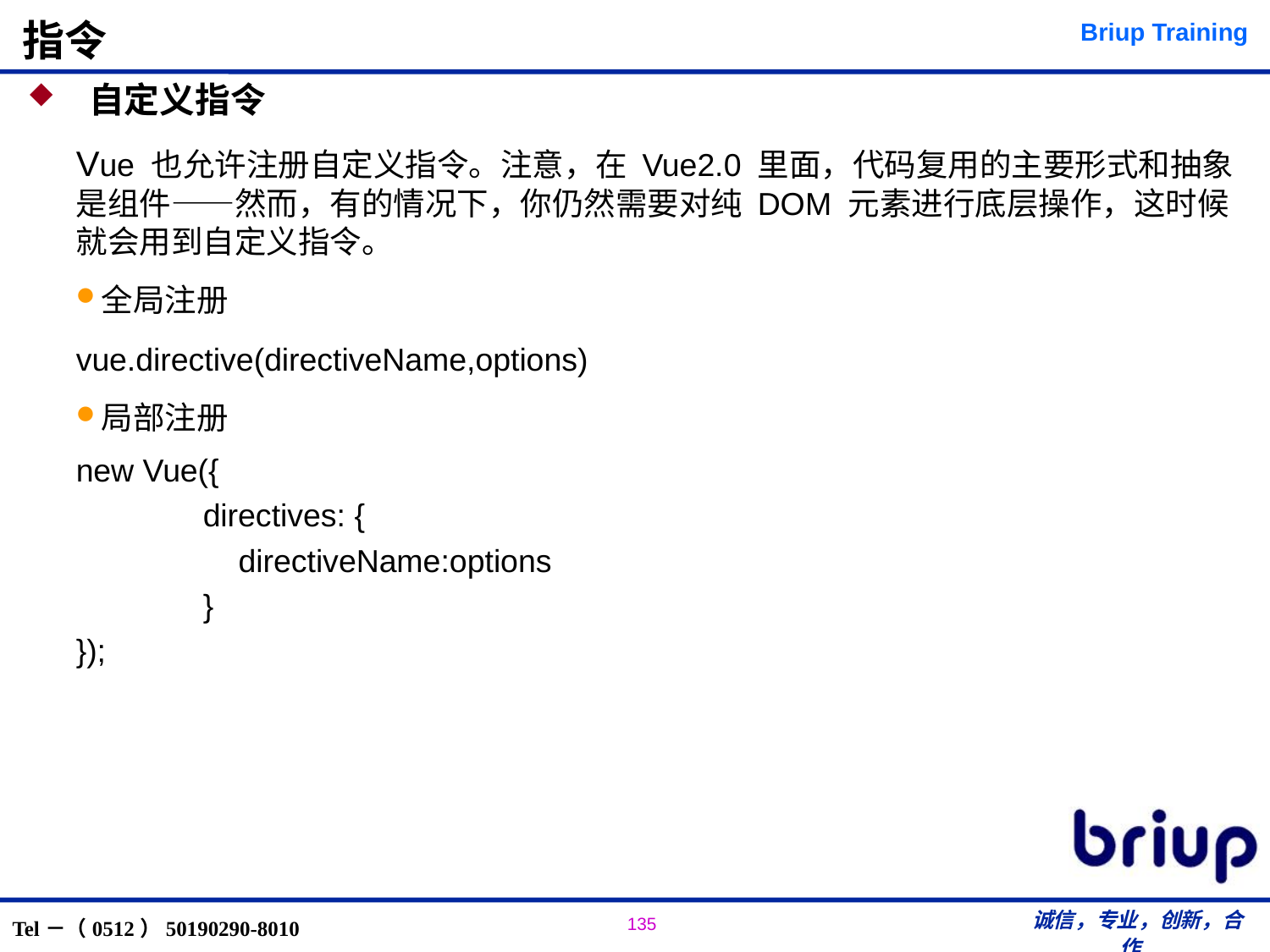

# 指令
 自定义指令
Vue 也允许注册自定义指令。注意，在 Vue2.0 里面，代码复用的主要形式和抽象是组件——然而，有的情况下，你仍然需要对纯 DOM 元素进行底层操作，这时候就会用到自定义指令。
全局注册
vue.directive(directiveName,options)
局部注册
new Vue({
	directives: {
	    directiveName:options
	}
});